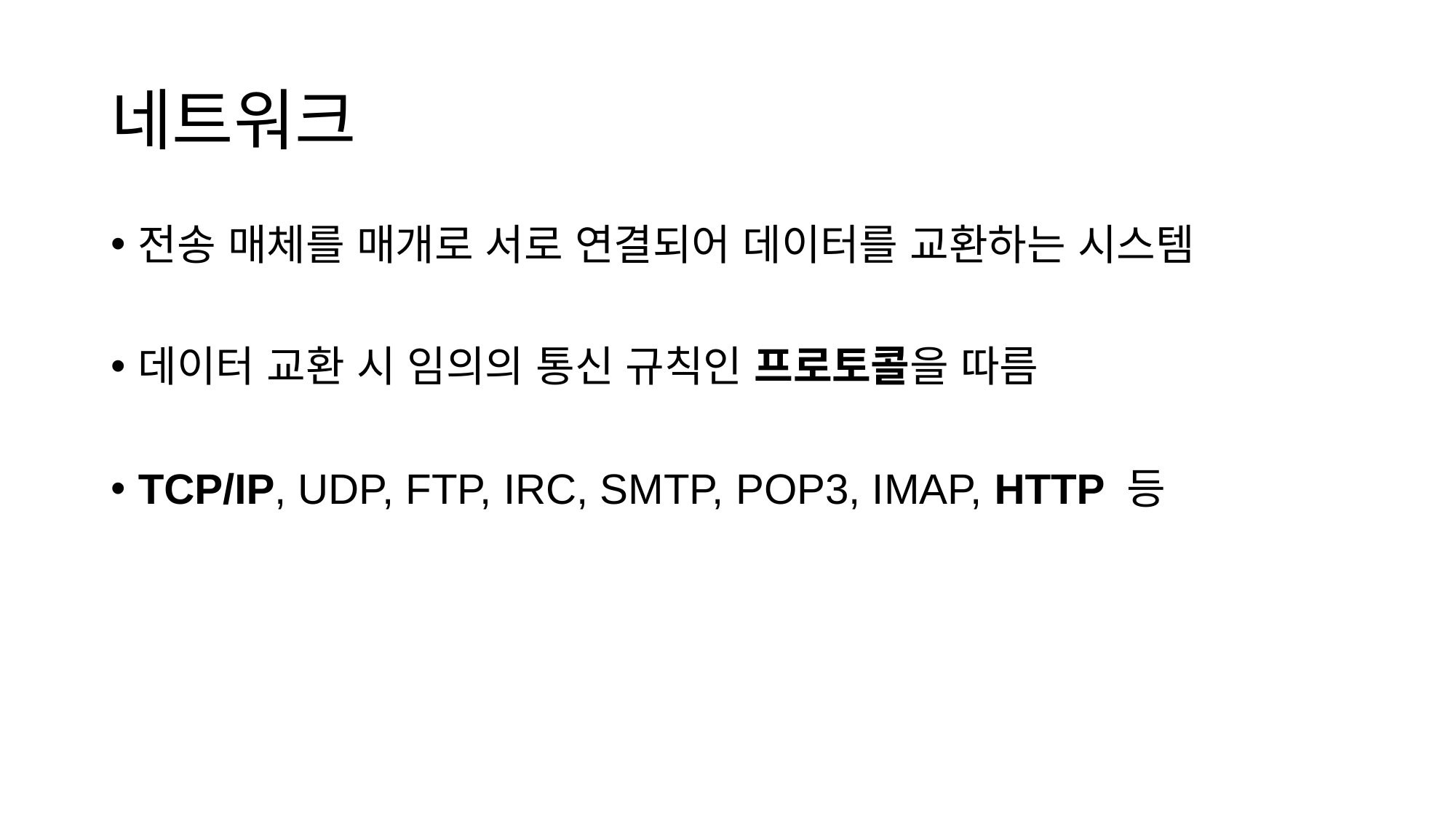

# 네트워크
전송 매체를 매개로 서로 연결되어 데이터를 교환하는 시스템

데이터 교환 시 임의의 통신 규칙인 프로토콜을 따름

TCP/IP, UDP, FTP, IRC, SMTP, POP3, IMAP, HTTP 등